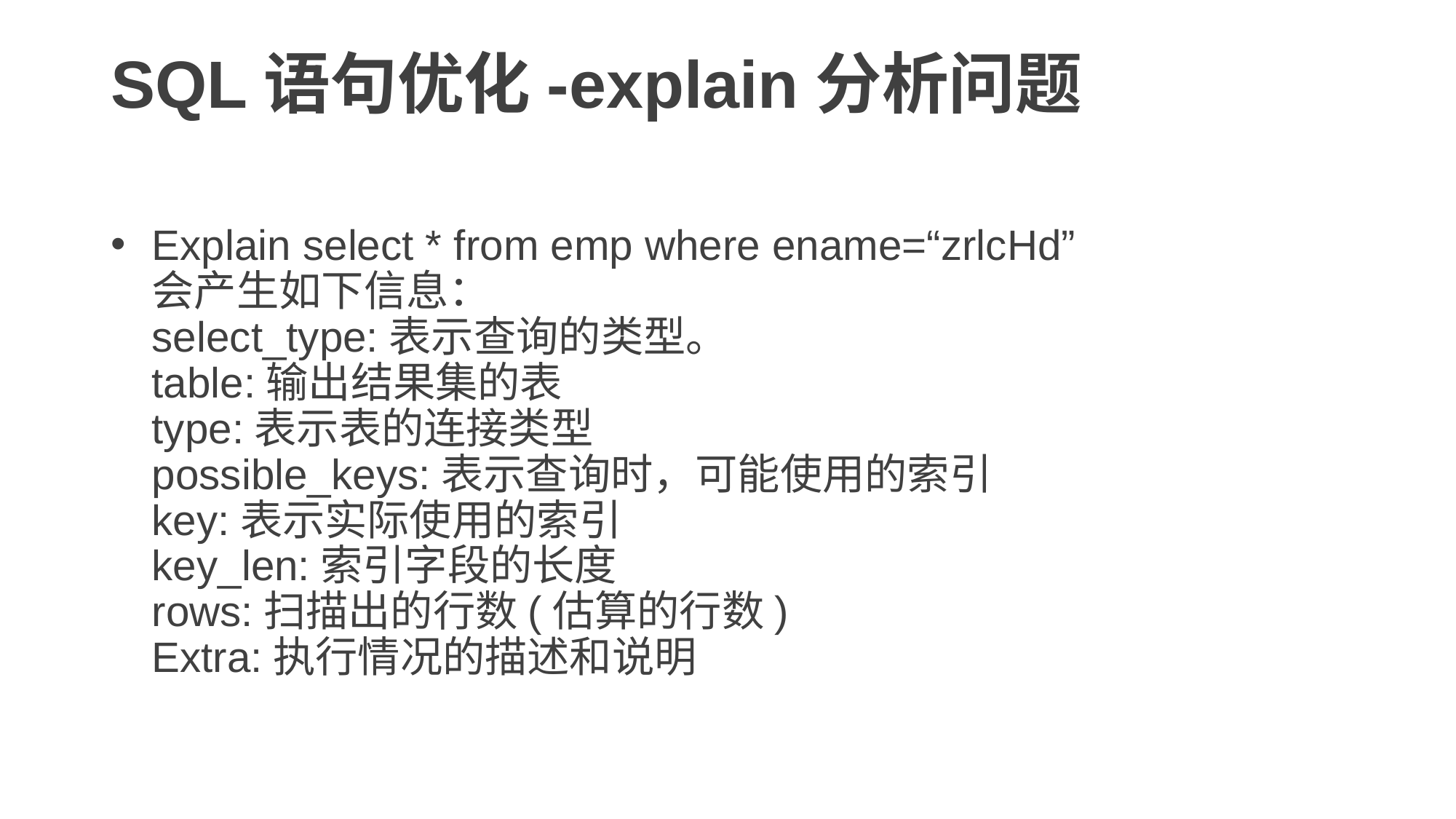

# SQL语句优化-explain分析问题
Explain select * from emp where ename=“zrlcHd”
会产生如下信息：
select_type:表示查询的类型。
table:输出结果集的表
type:表示表的连接类型
possible_keys:表示查询时，可能使用的索引
key:表示实际使用的索引
key_len:索引字段的长度
rows:扫描出的行数(估算的行数)
Extra:执行情况的描述和说明